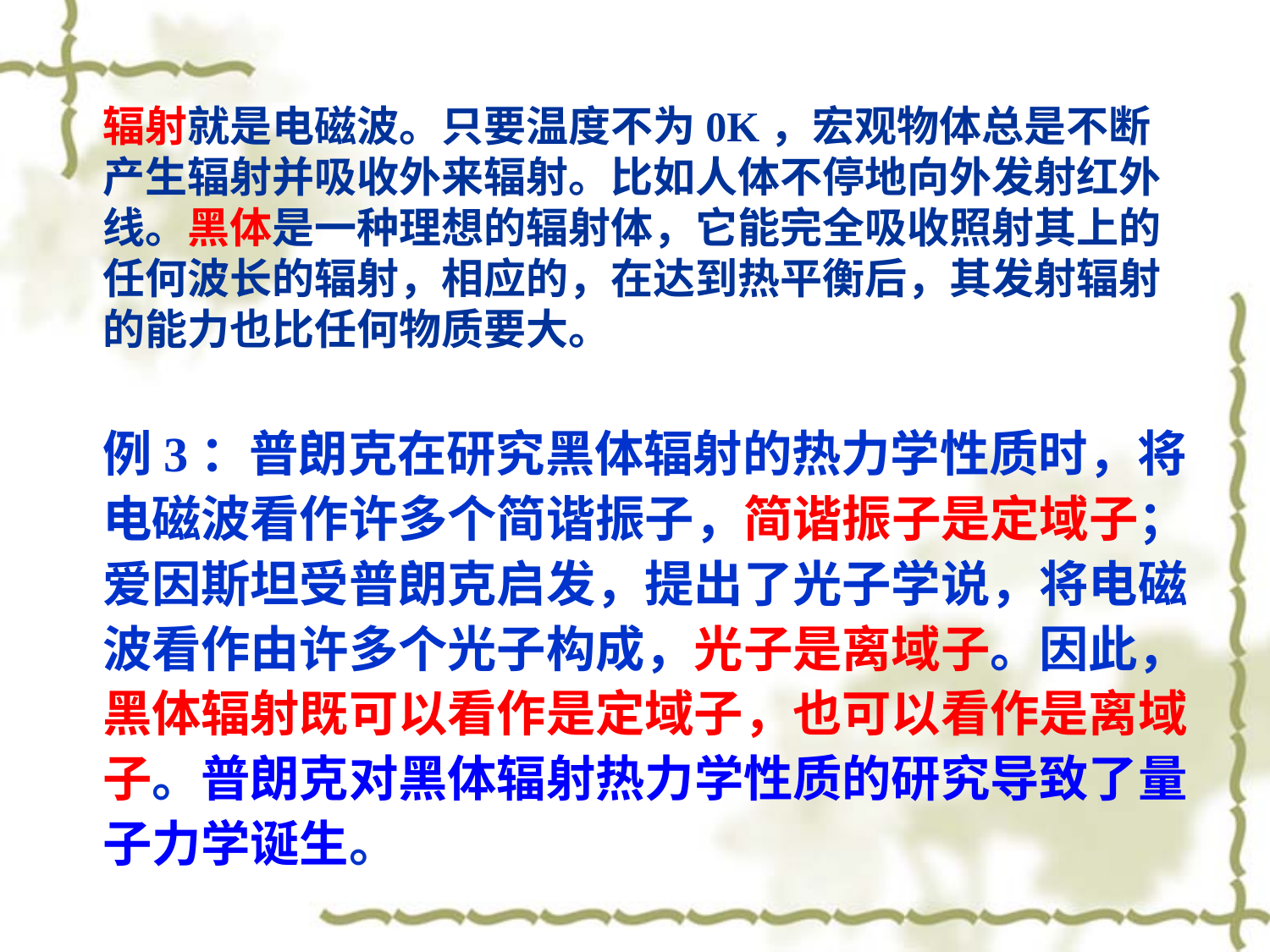

辐射就是电磁波。只要温度不为0K，宏观物体总是不断产生辐射并吸收外来辐射。比如人体不停地向外发射红外线。黑体是一种理想的辐射体，它能完全吸收照射其上的任何波长的辐射，相应的，在达到热平衡后，其发射辐射的能力也比任何物质要大。
例3：普朗克在研究黑体辐射的热力学性质时，将电磁波看作许多个简谐振子，简谐振子是定域子；爱因斯坦受普朗克启发，提出了光子学说，将电磁波看作由许多个光子构成，光子是离域子。因此，黑体辐射既可以看作是定域子，也可以看作是离域子。普朗克对黑体辐射热力学性质的研究导致了量子力学诞生。